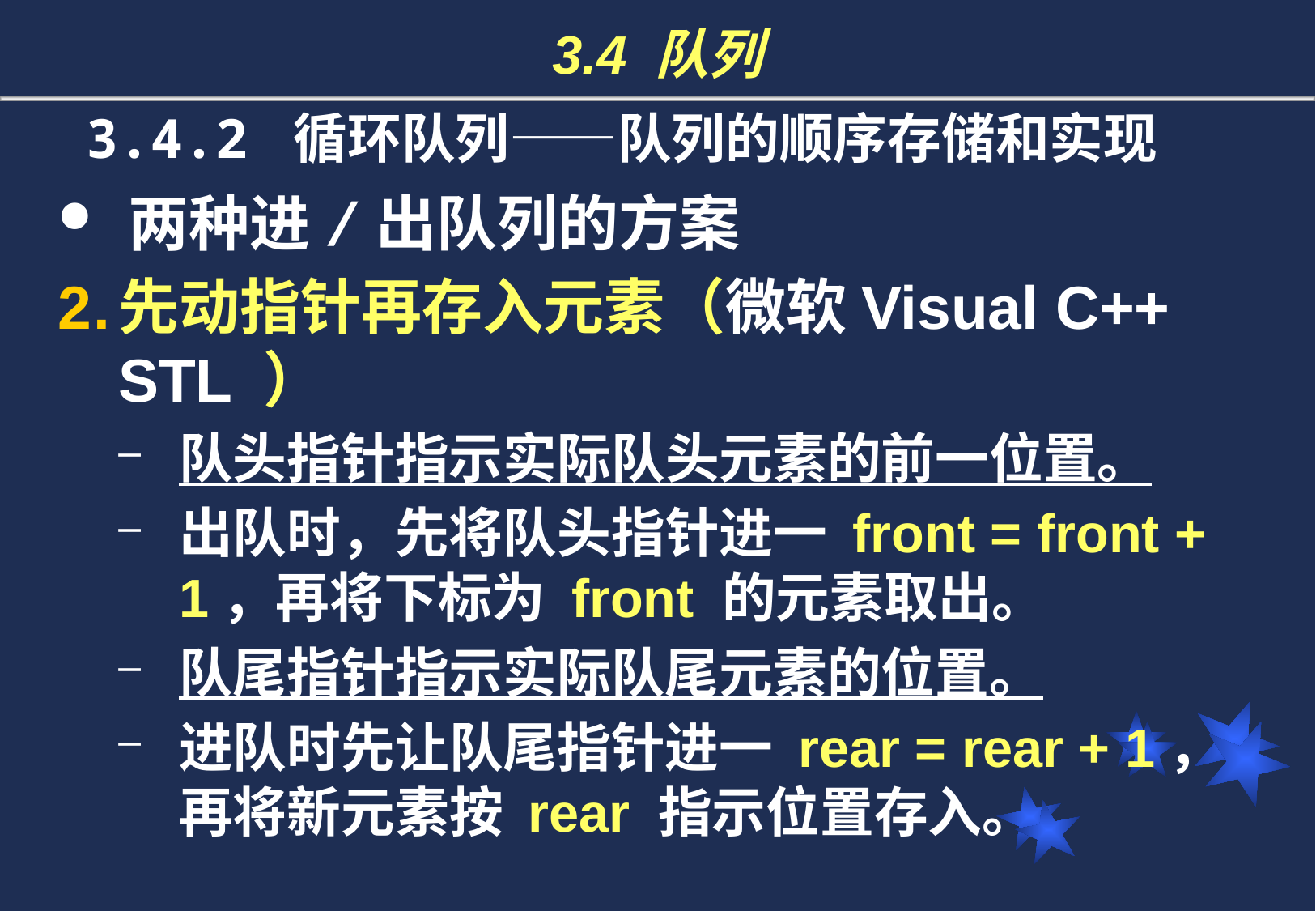

# 3.4 队列
3.4.2 循环队列——队列的顺序存储和实现
两种进/出队列的方案
先动指针再存入元素（微软Visual C++ STL ）
队头指针指示实际队头元素的前一位置。
出队时，先将队头指针进一 front = front + 1，再将下标为 front 的元素取出。
队尾指针指示实际队尾元素的位置。
进队时先让队尾指针进一 rear = rear + 1，再将新元素按 rear 指示位置存入。